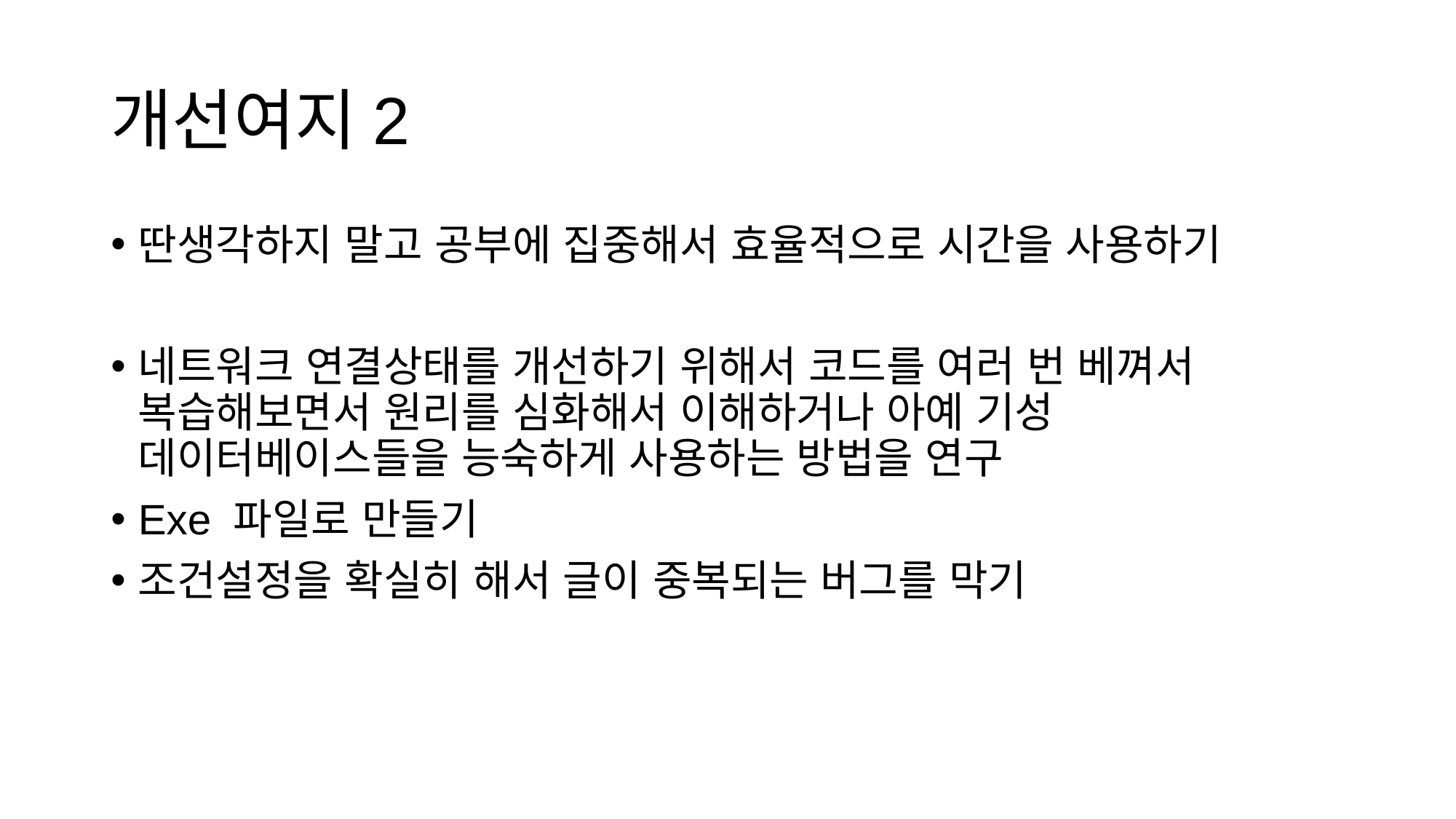

# 개선여지2
딴생각하지 말고 공부에 집중해서 효율적으로 시간을 사용하기

네트워크 연결상태를 개선하기 위해서 코드를 여러 번 베껴서 복습해보면서 원리를 심화해서 이해하거나 아예 기성 데이터베이스들을 능숙하게 사용하는 방법을 연구
Exe 파일로 만들기
조건설정을 확실히 해서 글이 중복되는 버그를 막기